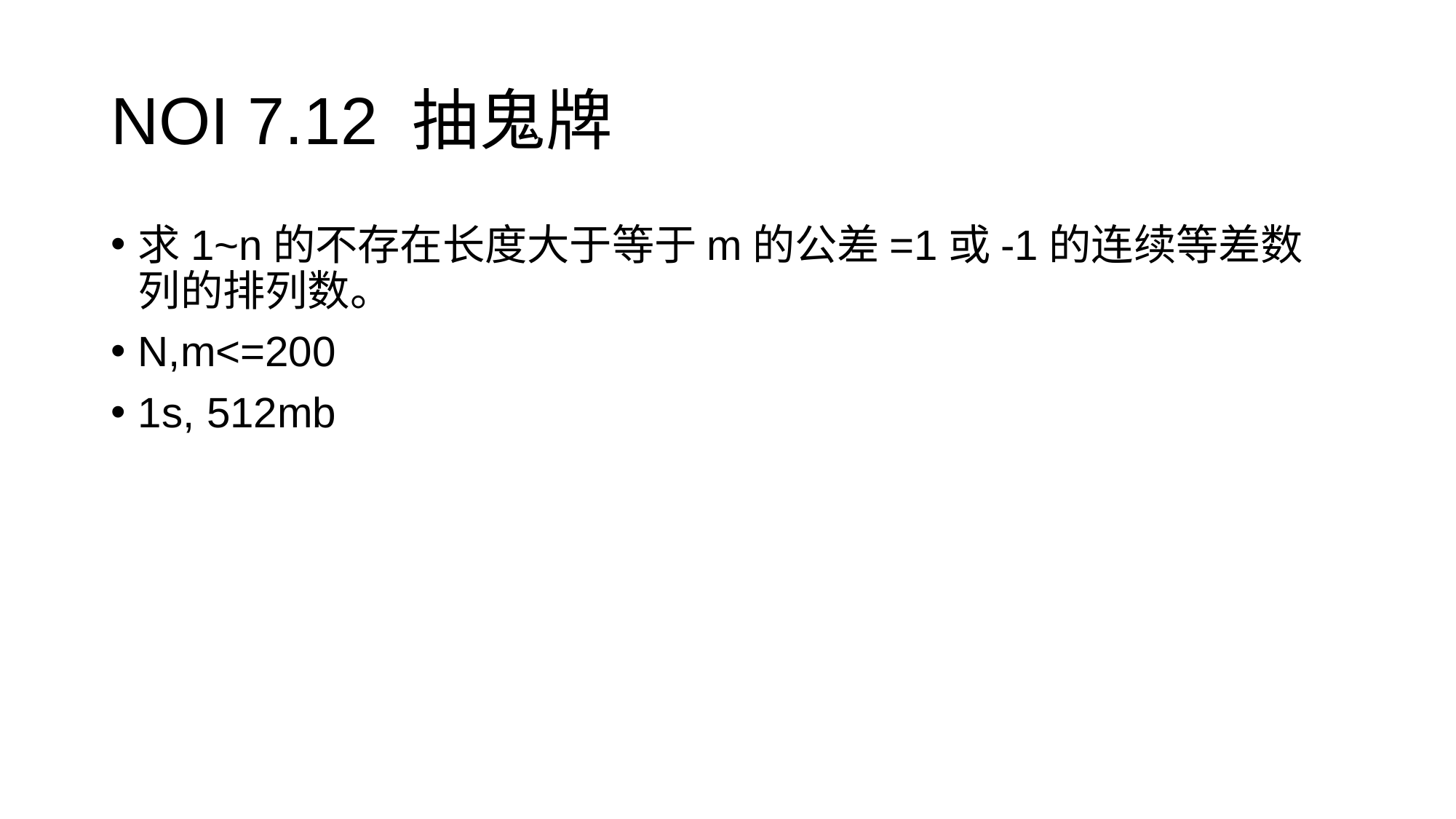

# NOI 7.12 抽鬼牌
求1~n的不存在长度大于等于m的公差=1或-1的连续等差数列的排列数。
N,m<=200
1s, 512mb